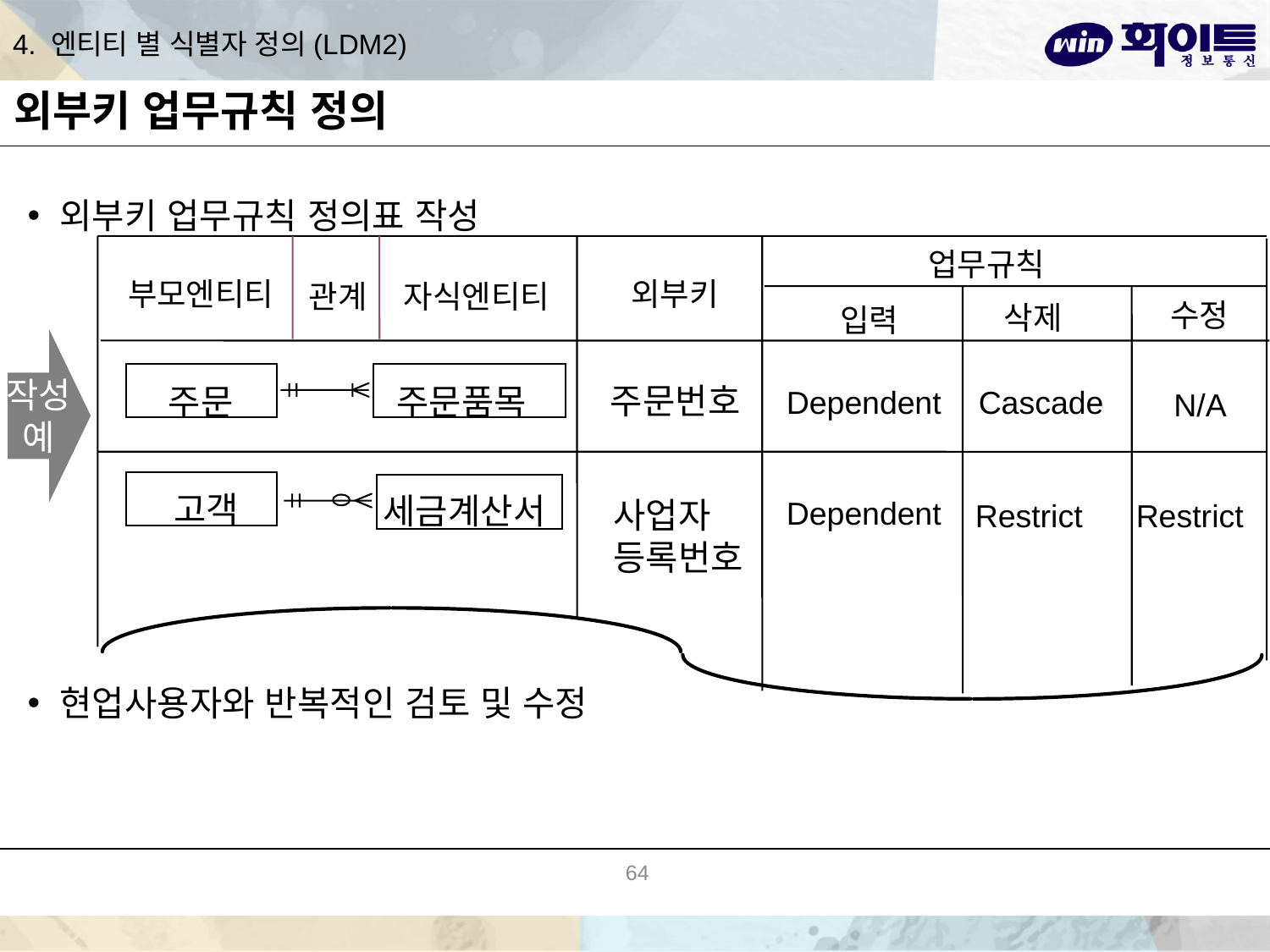

# 4. 엔티티 별 식별자 정의(LDM2)
외부키 업무규칙 정의
외부키 업무규칙 정의표 작성

현업사용자와 반복적인 검토 및 수정

업무규칙

부모엔티티
외부키
관계
자식엔티티

수정
삭제
입력
작성
예

주문번호
주문
주문품목
Dependent
Cascade
N/A

고객
세금계산서
사업자
등록번호
Dependent
Restrict
Restrict

64